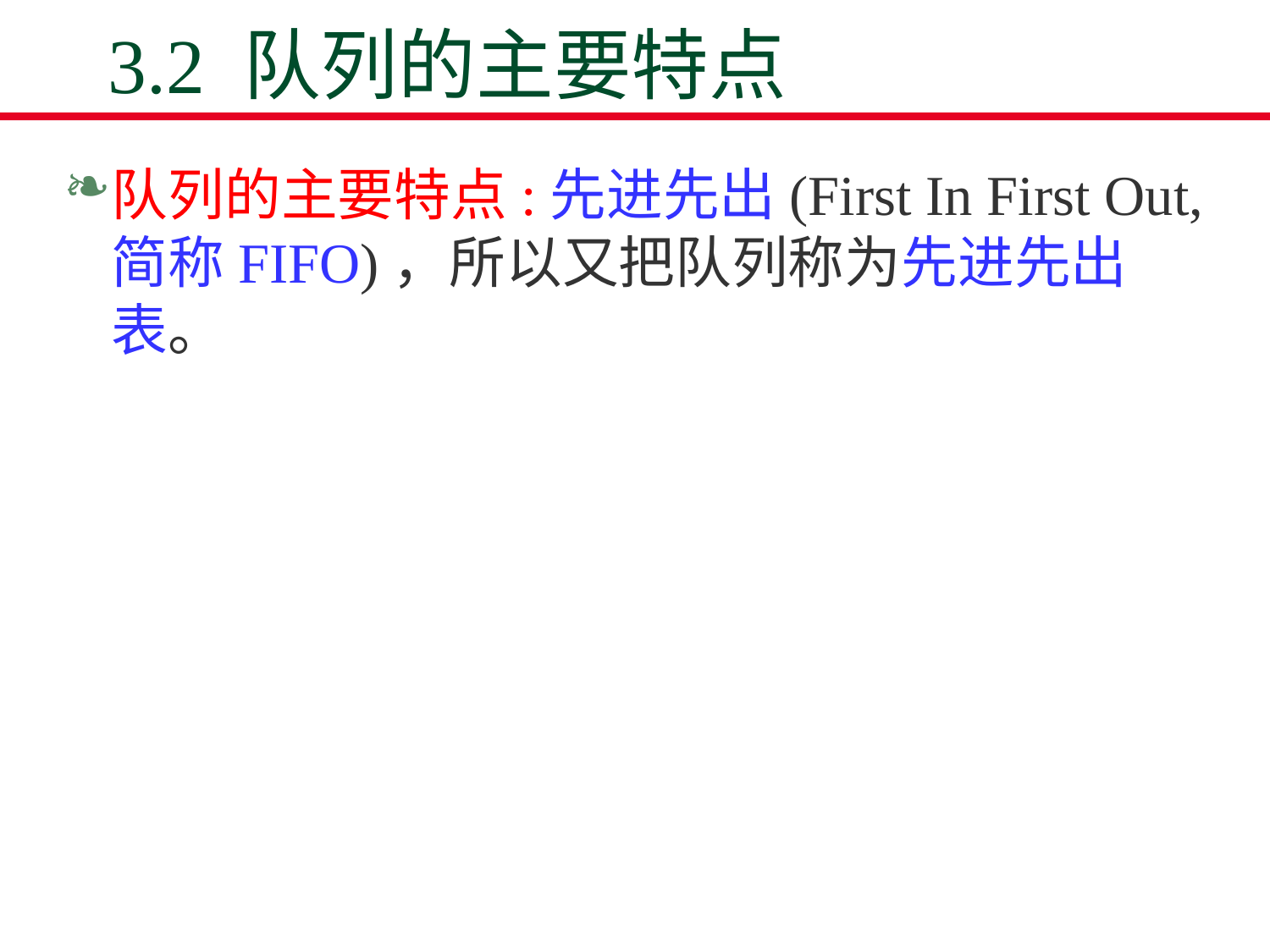

# 3.2 队列的主要特点
队列的主要特点:先进先出(First In First Out,简称FIFO)，所以又把队列称为先进先出表。